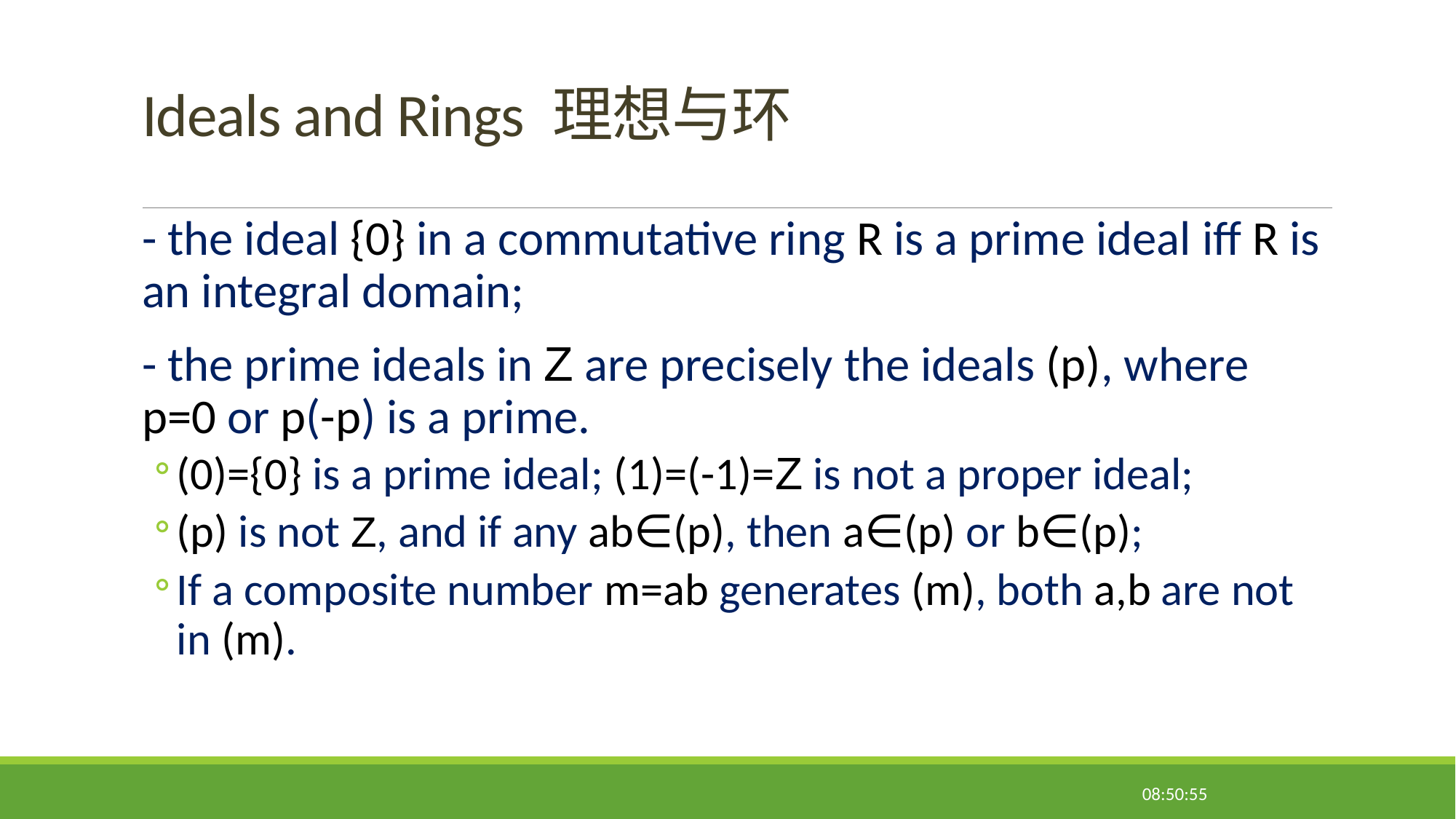

# Ideals and Rings 理想与环
- the ideal {0} in a commutative ring R is a prime ideal iff R is an integral domain;
- the prime ideals in Z are precisely the ideals (p), where p=0 or p(-p) is a prime.
(0)={0} is a prime ideal; (1)=(-1)=Z is not a proper ideal;
(p) is not Z, and if any ab∈(p), then a∈(p) or b∈(p);
If a composite number m=ab generates (m), both a,b are not in (m).

08:50:55